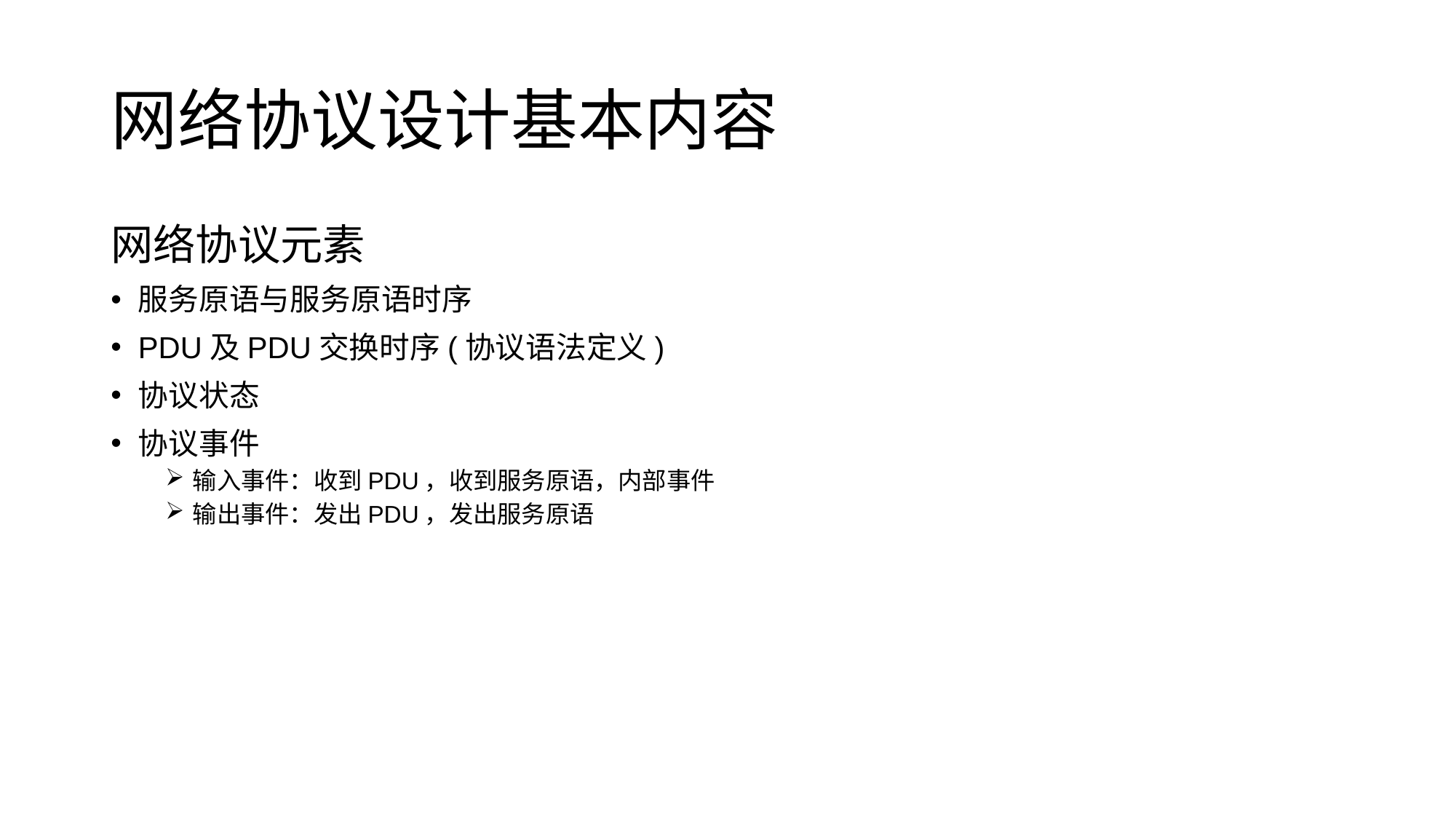

# 网络协议设计基本内容
网络协议元素
服务原语与服务原语时序
PDU及PDU交换时序(协议语法定义)
协议状态
协议事件
输入事件：收到PDU，收到服务原语，内部事件
输出事件：发出PDU，发出服务原语